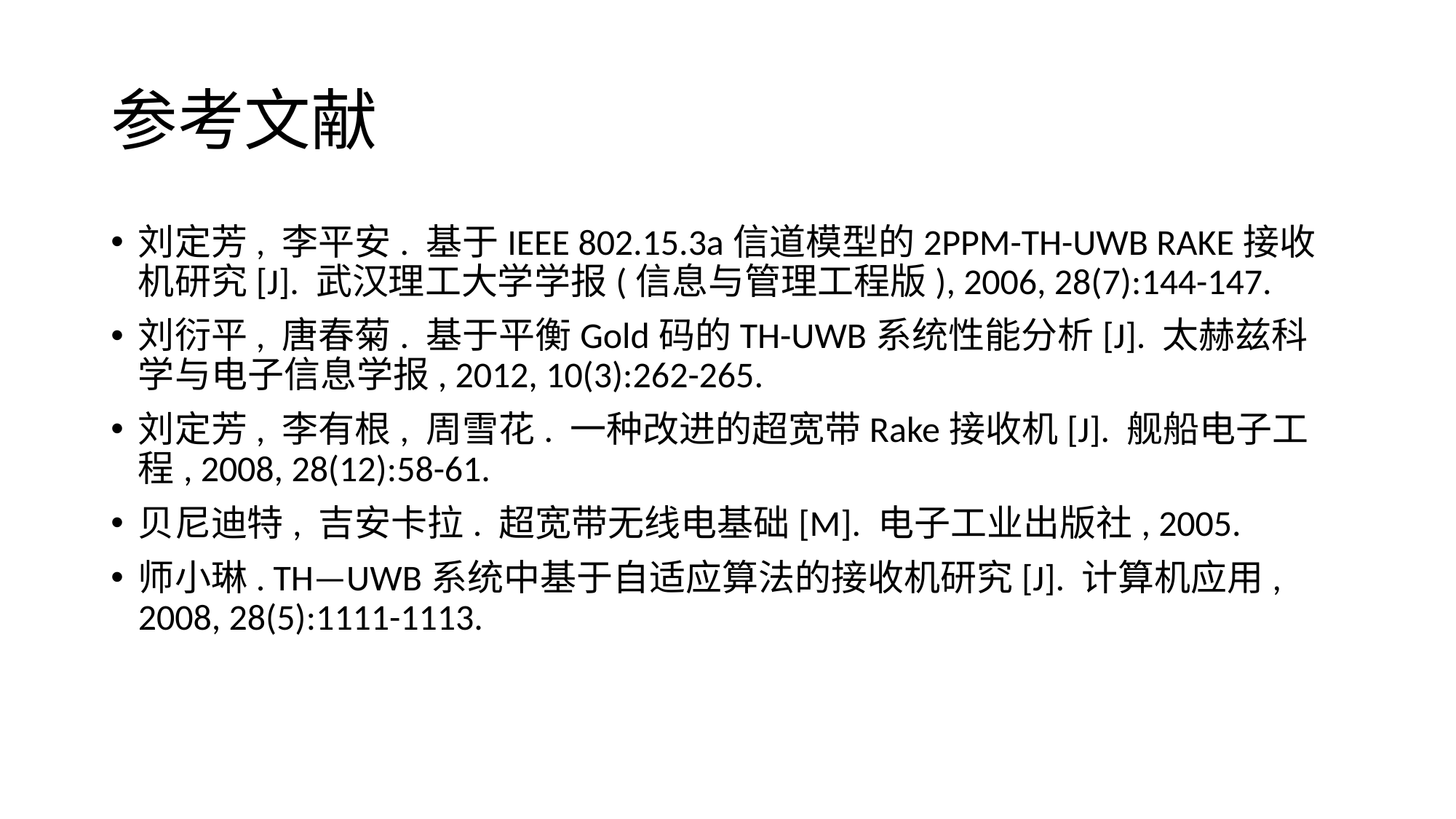

# 参考文献
刘定芳, 李平安. 基于IEEE 802.15.3a信道模型的2PPM-TH-UWB RAKE接收机研究[J]. 武汉理工大学学报(信息与管理工程版), 2006, 28(7):144-147.
刘衍平, 唐春菊. 基于平衡Gold码的TH-UWB系统性能分析[J]. 太赫兹科学与电子信息学报, 2012, 10(3):262-265.
刘定芳, 李有根, 周雪花. 一种改进的超宽带Rake接收机[J]. 舰船电子工程, 2008, 28(12):58-61.
贝尼迪特, 吉安卡拉. 超宽带无线电基础[M]. 电子工业出版社, 2005.
师小琳. TH—UWB系统中基于自适应算法的接收机研究[J]. 计算机应用, 2008, 28(5):1111-1113.